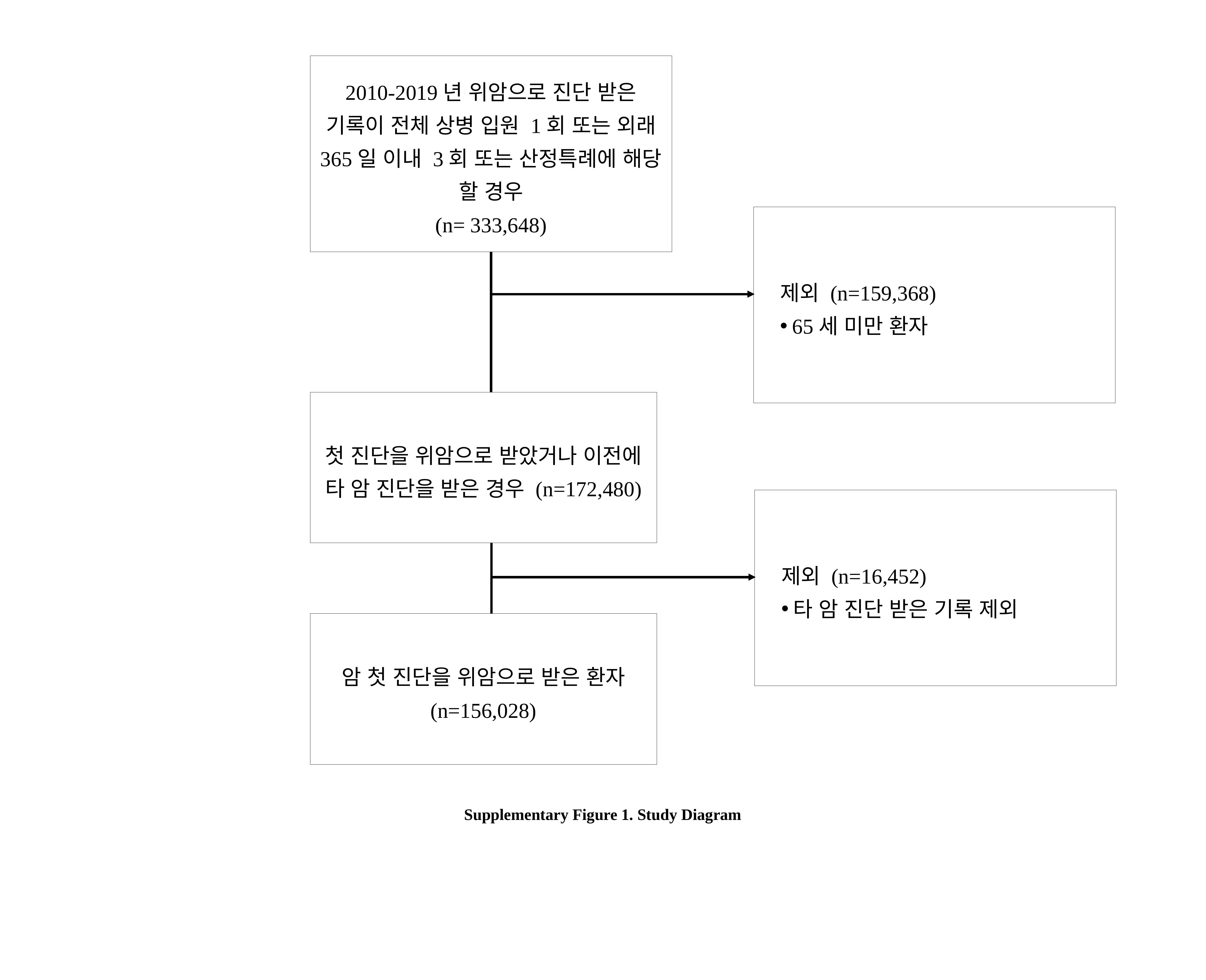

2010-2019년 위암으로 진단 받은 기록이 전체 상병 입원 1회 또는 외래 365일 이내 3회 또는 산정특례에 해당 할 경우
(n= 333,648)
제외 (n=159,368)
65세 미만 환자
첫 진단을 위암으로 받았거나 이전에 타 암 진단을 받은 경우 (n=172,480)
암 첫 진단을 위암으로 받은 환자 (n=156,028)
제외 (n=16,452)
타 암 진단 받은 기록 제외
Supplementary Figure 1. Study Diagram